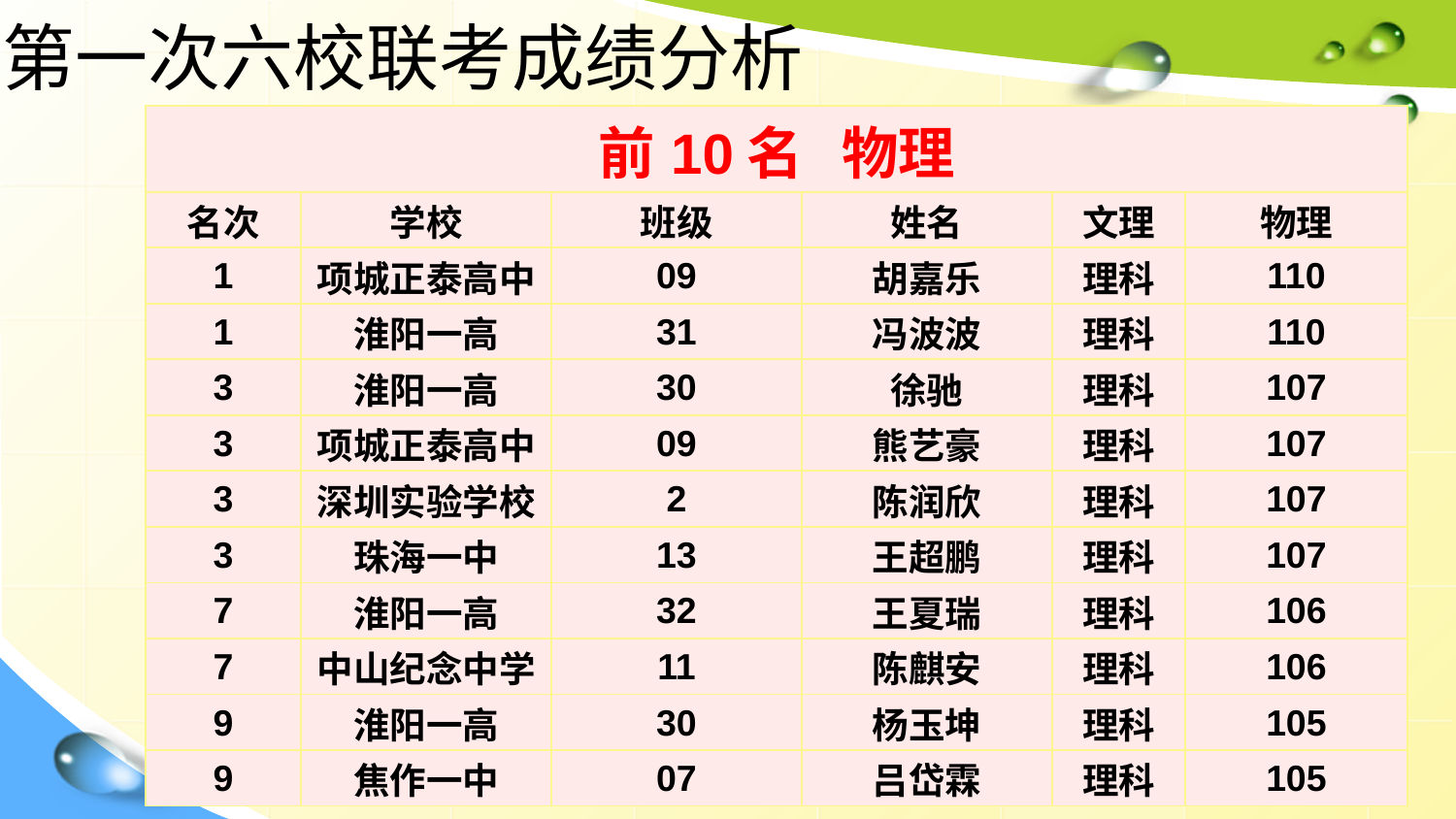

第一次六校联考成绩分析
| 前10名 物理 |  |  |  |  |  |
| --- | --- | --- | --- | --- | --- |
| 名次 | 学校 | 班级 | 姓名 | 文理 | 物理 |
| 1 | 项城正泰高中 | 09 | 胡嘉乐 | 理科 | 110 |
| 1 | 淮阳一高 | 31 | 冯波波 | 理科 | 110 |
| 3 | 淮阳一高 | 30 | 徐驰 | 理科 | 107 |
| 3 | 项城正泰高中 | 09 | 熊艺豪 | 理科 | 107 |
| 3 | 深圳实验学校 | 2 | 陈润欣 | 理科 | 107 |
| 3 | 珠海一中 | 13 | 王超鹏 | 理科 | 107 |
| 7 | 淮阳一高 | 32 | 王夏瑞 | 理科 | 106 |
| 7 | 中山纪念中学 | 11 | 陈麒安 | 理科 | 106 |
| 9 | 淮阳一高 | 30 | 杨玉坤 | 理科 | 105 |
| 9 | 焦作一中 | 07 | 吕岱霖 | 理科 | 105 |